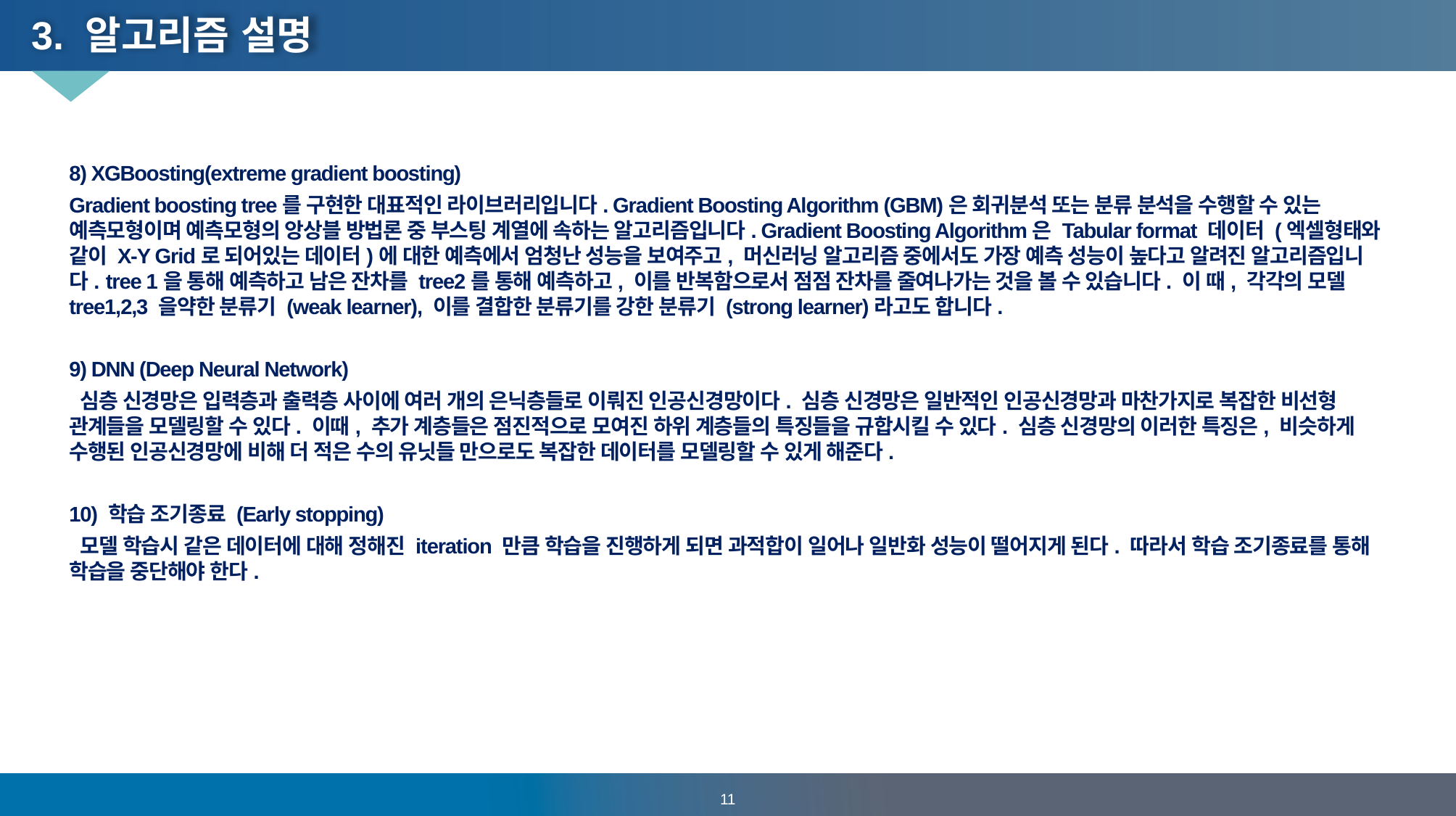

# 3. 알고리즘 설명

8) XGBoosting(extreme gradient boosting)
Gradient boosting tree를 구현한 대표적인 라이브러리입니다. Gradient Boosting Algorithm (GBM)은 회귀분석 또는 분류 분석을 수행할 수 있는 예측모형이며 예측모형의 앙상블 방법론 중 부스팅 계열에 속하는 알고리즘입니다. Gradient Boosting Algorithm은 Tabular format 데이터 (엑셀형태와 같이 X-Y Grid로 되어있는 데이터)에 대한 예측에서 엄청난 성능을 보여주고, 머신러닝 알고리즘 중에서도 가장 예측 성능이 높다고 알려진 알고리즘입니다. tree 1을 통해 예측하고 남은 잔차를 tree2를 통해 예측하고, 이를 반복함으로서 점점 잔차를 줄여나가는 것을 볼 수 있습니다. 이 때, 각각의 모델 tree1,2,3 을약한 분류기 (weak learner), 이를 결합한 분류기를 강한 분류기 (strong learner)라고도 합니다.

9) DNN (Deep Neural Network)
 심층 신경망은 입력층과 출력층 사이에 여러 개의 은닉층들로 이뤄진 인공신경망이다. 심층 신경망은 일반적인 인공신경망과 마찬가지로 복잡한 비선형 관계들을 모델링할 수 있다. 이때, 추가 계층들은 점진적으로 모여진 하위 계층들의 특징들을 규합시킬 수 있다. 심층 신경망의 이러한 특징은, 비슷하게 수행된 인공신경망에 비해 더 적은 수의 유닛들 만으로도 복잡한 데이터를 모델링할 수 있게 해준다.

10) 학습 조기종료 (Early stopping)
 모델 학습시 같은 데이터에 대해 정해진 iteration 만큼 학습을 진행하게 되면 과적합이 일어나 일반화 성능이 떨어지게 된다. 따라서 학습 조기종료를 통해 학습을 중단해야 한다.